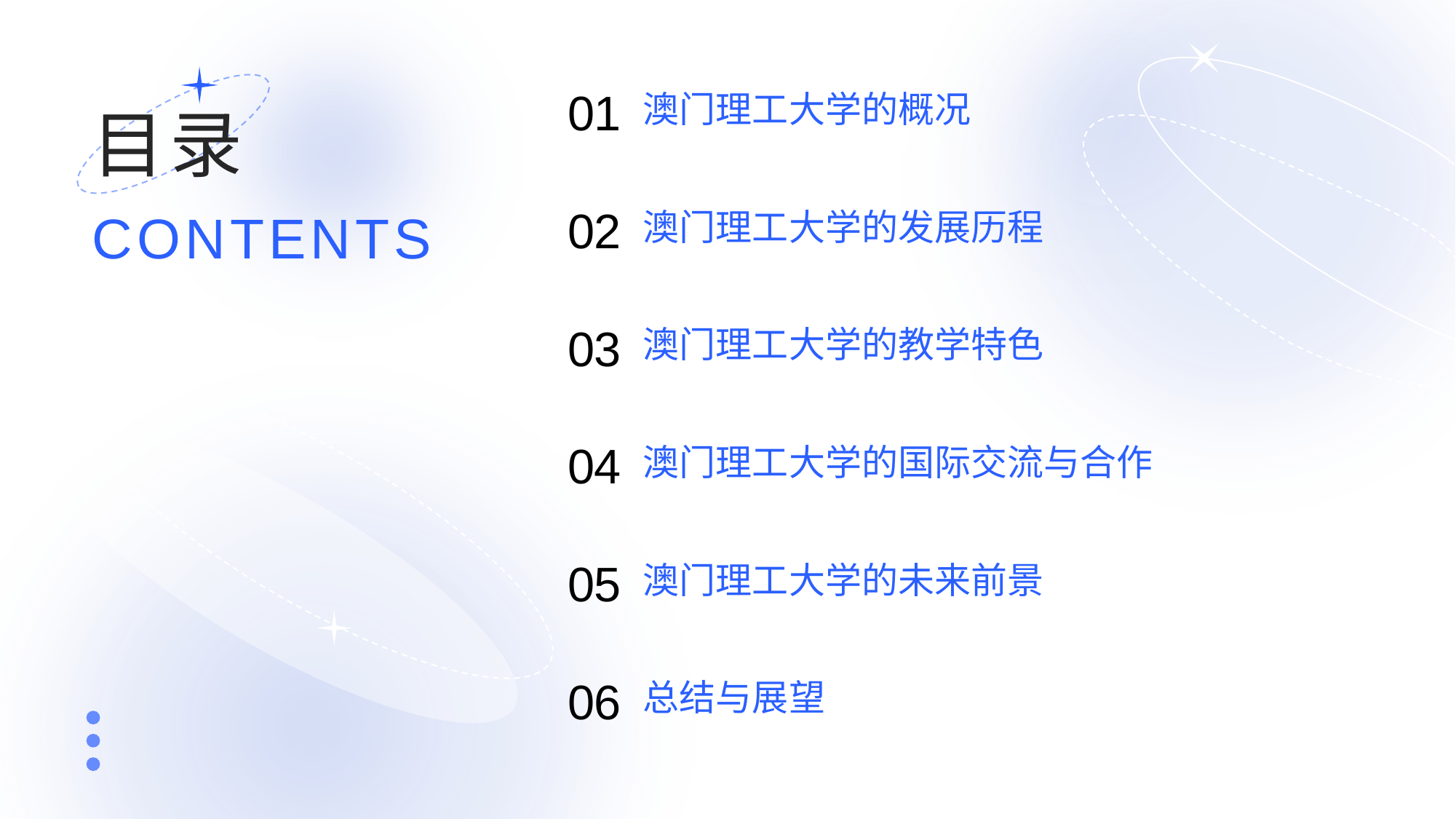

01
澳门理工大学的概况
目录
02
CONTENTS
澳门理工大学的发展历程
03
澳门理工大学的教学特色
04
澳门理工大学的国际交流与合作
05
澳门理工大学的未来前景
06
总结与展望